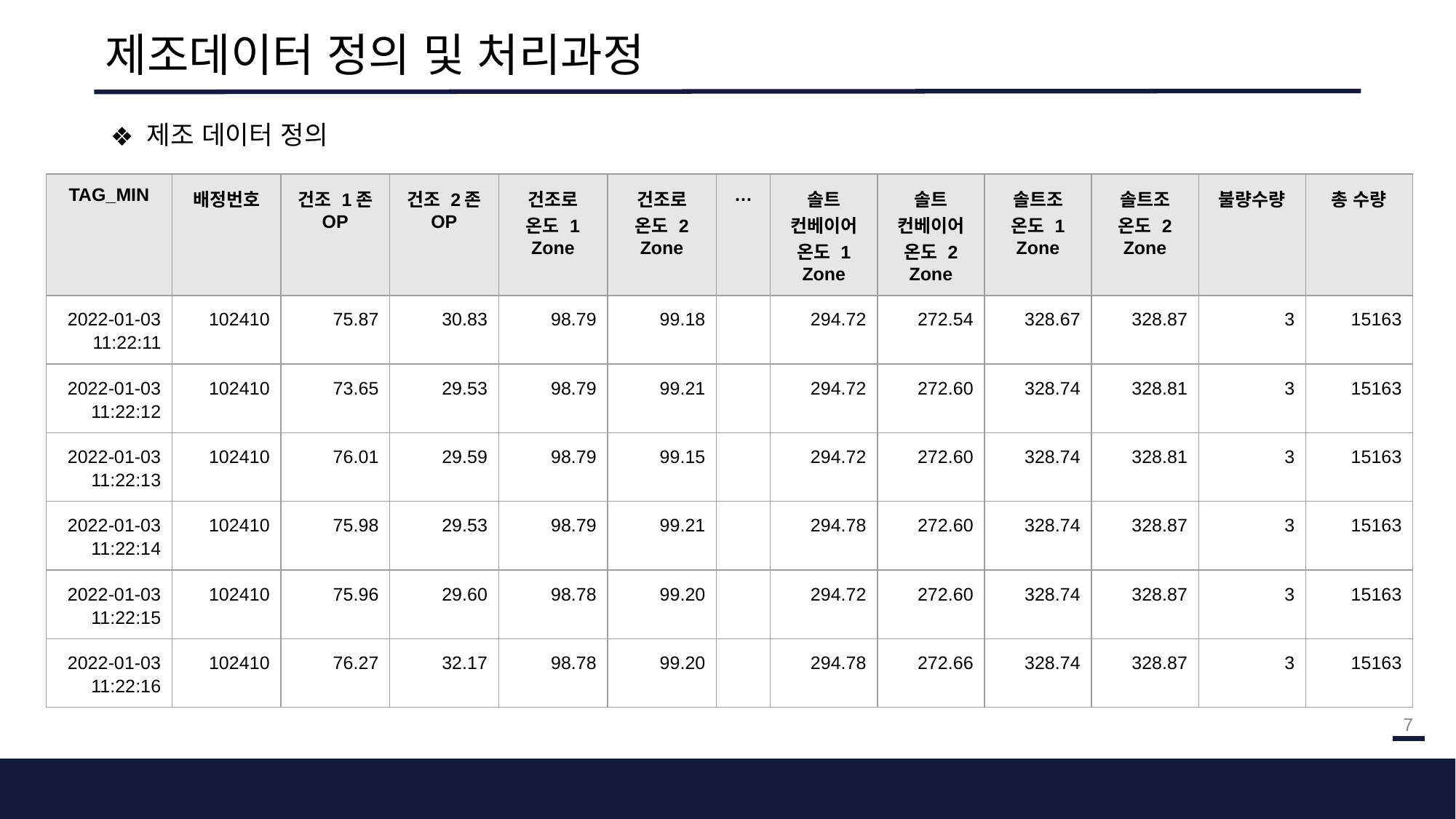

# 제조데이터 정의 및 처리과정
 제조 데이터 정의

| TAG\_MIN | 배정번호 | 건조 1존 OP | 건조 2존 OP | 건조로 온도 1 Zone | 건조로 온도 2 Zone | … | 솔트 컨베이어 온도 1 Zone | 솔트 컨베이어 온도 2 Zone | 솔트조 온도 1 Zone | 솔트조 온도 2 Zone | 불량수량 | 총 수량 |
| --- | --- | --- | --- | --- | --- | --- | --- | --- | --- | --- | --- | --- |
| 2022-01-03 11:22:11 | 102410 | 75.87 | 30.83 | 98.79 | 99.18 |  | 294.72 | 272.54 | 328.67 | 328.87 | 3 | 15163 |
| 2022-01-03 11:22:12 | 102410 | 73.65 | 29.53 | 98.79 | 99.21 |  | 294.72 | 272.60 | 328.74 | 328.81 | 3 | 15163 |
| 2022-01-03 11:22:13 | 102410 | 76.01 | 29.59 | 98.79 | 99.15 |  | 294.72 | 272.60 | 328.74 | 328.81 | 3 | 15163 |
| 2022-01-03 11:22:14 | 102410 | 75.98 | 29.53 | 98.79 | 99.21 |  | 294.78 | 272.60 | 328.74 | 328.87 | 3 | 15163 |
| 2022-01-03 11:22:15 | 102410 | 75.96 | 29.60 | 98.78 | 99.20 |  | 294.72 | 272.60 | 328.74 | 328.87 | 3 | 15163 |
| 2022-01-03 11:22:16 | 102410 | 76.27 | 32.17 | 98.78 | 99.20 |  | 294.78 | 272.66 | 328.74 | 328.87 | 3 | 15163 |
7